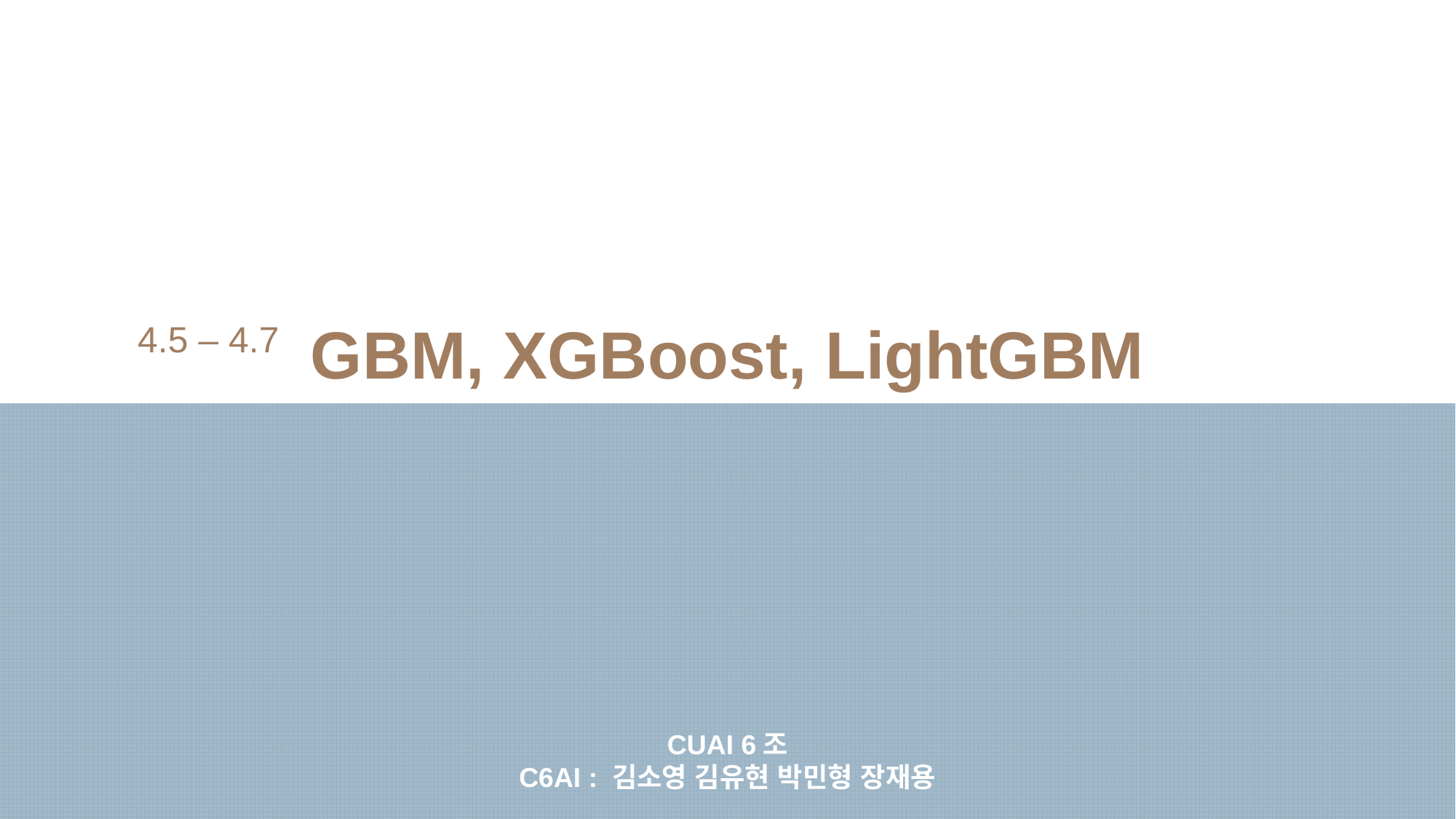

GBM, XGBoost, LightGBM
4.5 – 4.7

CUAI 6조
C6AI : 김소영 김유현 박민형 장재용